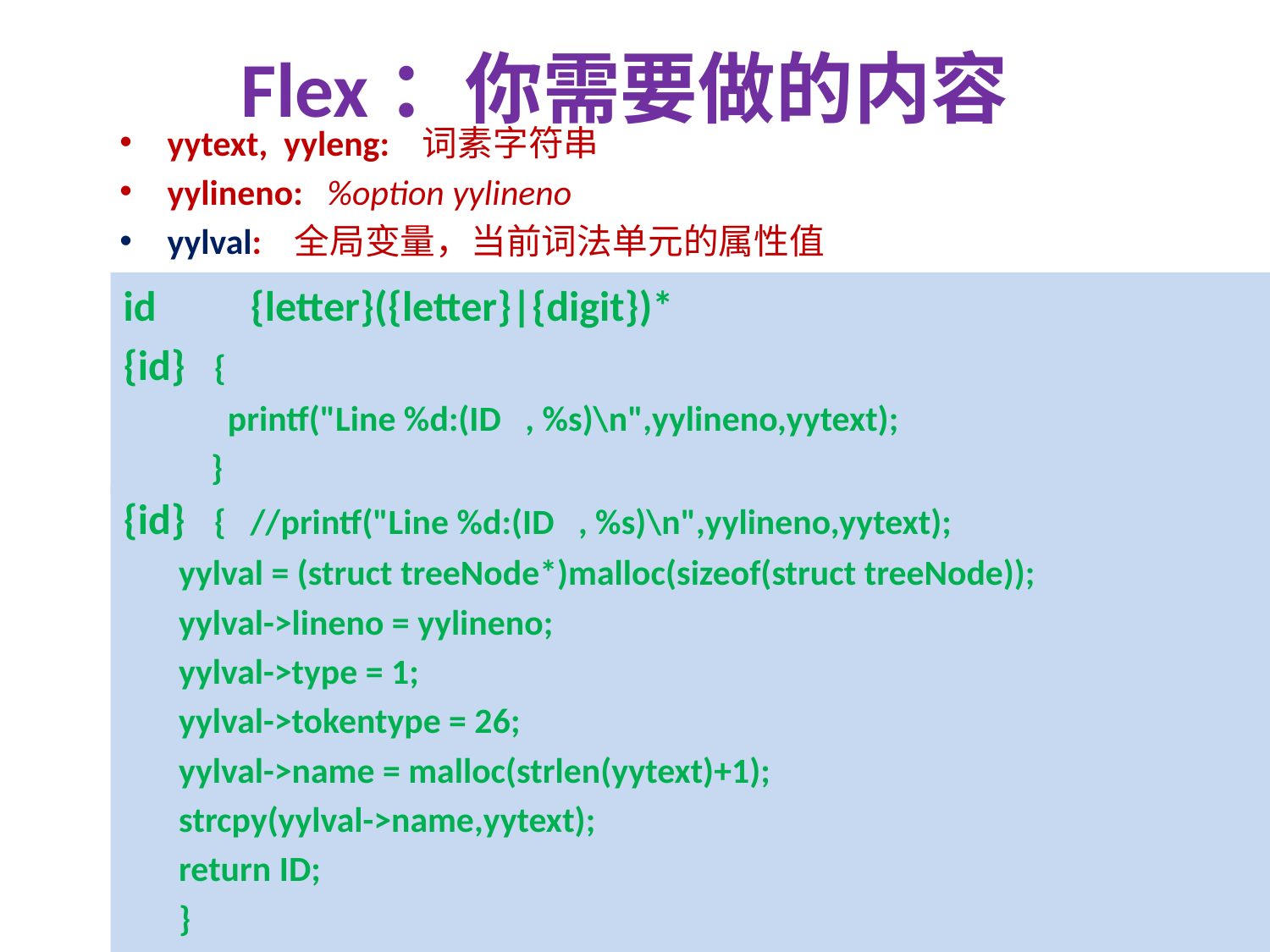

# Flex：你需要做的内容
yytext,  yyleng:   词素字符串
yylineno:   %option yylineno
yylval:   全局变量，当前词法单元的属性值
id	{letter}({letter}|{digit})*
{id}   {
             printf("Line %d:(ID   , %s)\n",yylineno,yytext);
    }
{id}   {   //printf("Line %d:(ID   , %s)\n",yylineno,yytext);
yylval = (struct treeNode*)malloc(sizeof(struct treeNode));
yylval->lineno = yylineno;
yylval->type = 1;
yylval->tokentype = 26;
yylval->name = malloc(strlen(yytext)+1);
strcpy(yylval->name,yytext);
return ID;
}